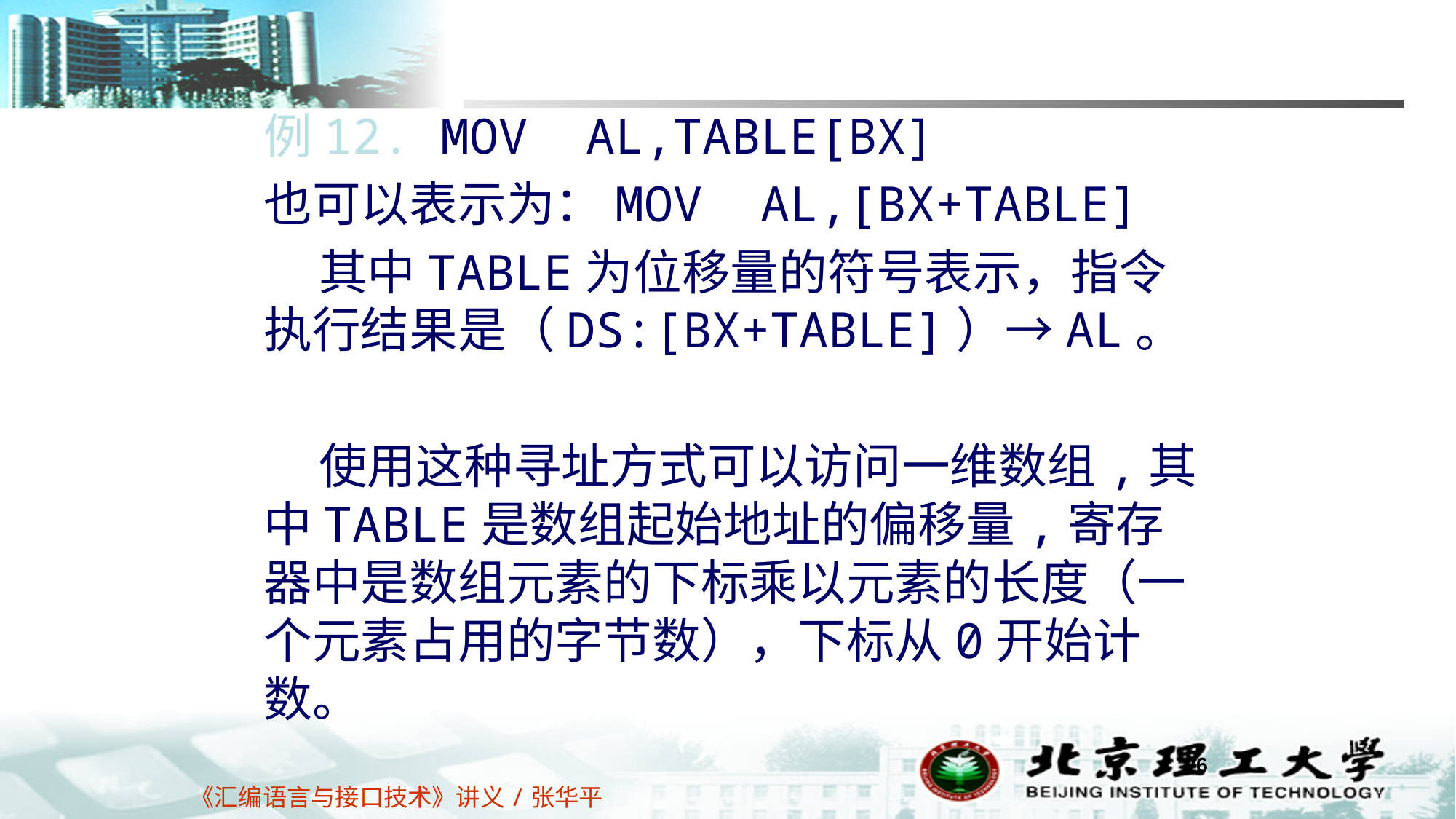

例12. MOV  AL,TABLE[BX]
	也可以表示为：MOV  AL,[BX+TABLE]
	    其中TABLE为位移量的符号表示，指令执行结果是（DS:[BX+TABLE]）→AL。

	    使用这种寻址方式可以访问一维数组,其中TABLE是数组起始地址的偏移量,寄存器中是数组元素的下标乘以元素的长度（一个元素占用的字节数），下标从0开始计数。
26